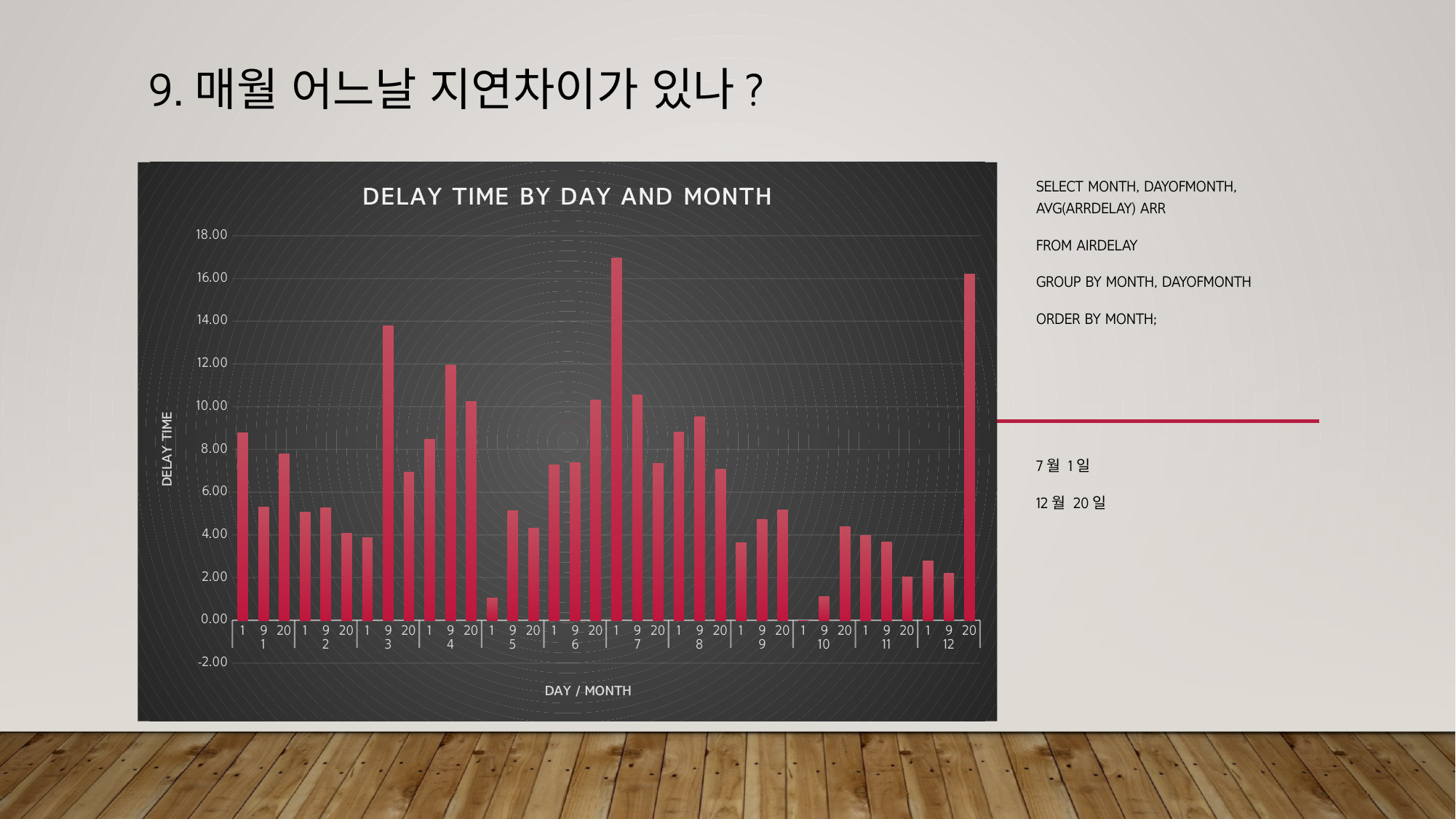

# 9.매월 어느날 지연차이가 있나?

### Chart: DELAY TIME BY DAY AND MONTH

| Category | 요약 |
|---|---|
| 1 | 8.7897088246149 |
| 9 | 5.29915254237288 |
| 20 | 7.79099239617859 |
| 1 | 5.06145324422803 |
| 9 | 5.26506931370871 |
| 20 | 4.08613225097243 |
| 1 | 3.88526378262194 |
| 9 | 13.789368872549 |
| 20 | 6.93193350247029 |
| 1 | 8.47117907579176 |
| 9 | 11.9591510465097 |
| 20 | 10.2587279928112 |
| 1 | 1.03439314439857 |
| 9 | 5.13540195171058 |
| 20 | 4.30719563336217 |
| 1 | 7.29354844036394 |
| 9 | 7.39302310143388 |
| 20 | 10.3145264641804 |
| 1 | 16.9527337974115 |
| 9 | 10.5589325896111 |
| 20 | 7.35514033680834 |
| 1 | 8.81315176834518 |
| 9 | 9.52022053065188 |
| 20 | 7.06134368882995 |
| 1 | 3.64403508469611 |
| 9 | 4.71746164109406 |
| 20 | 5.18130803660899 |
| 1 | -0.00979537068097953 |
| 9 | 1.12351739645376 |
| 20 | 4.37781599312123 |
| 1 | 3.984752458603 |
| 9 | 3.6659604519774 |
| 20 | 2.04210435383552 |
| 1 | 2.77417611159546 |
| 9 | 2.19251439875356 |
| 20 | 16.2158224264828 |
select month, dayofmonth, avg(arrdelay) arr
from airdelay
group by month, dayofmonth
order by month;
7월 1일
12월 20일